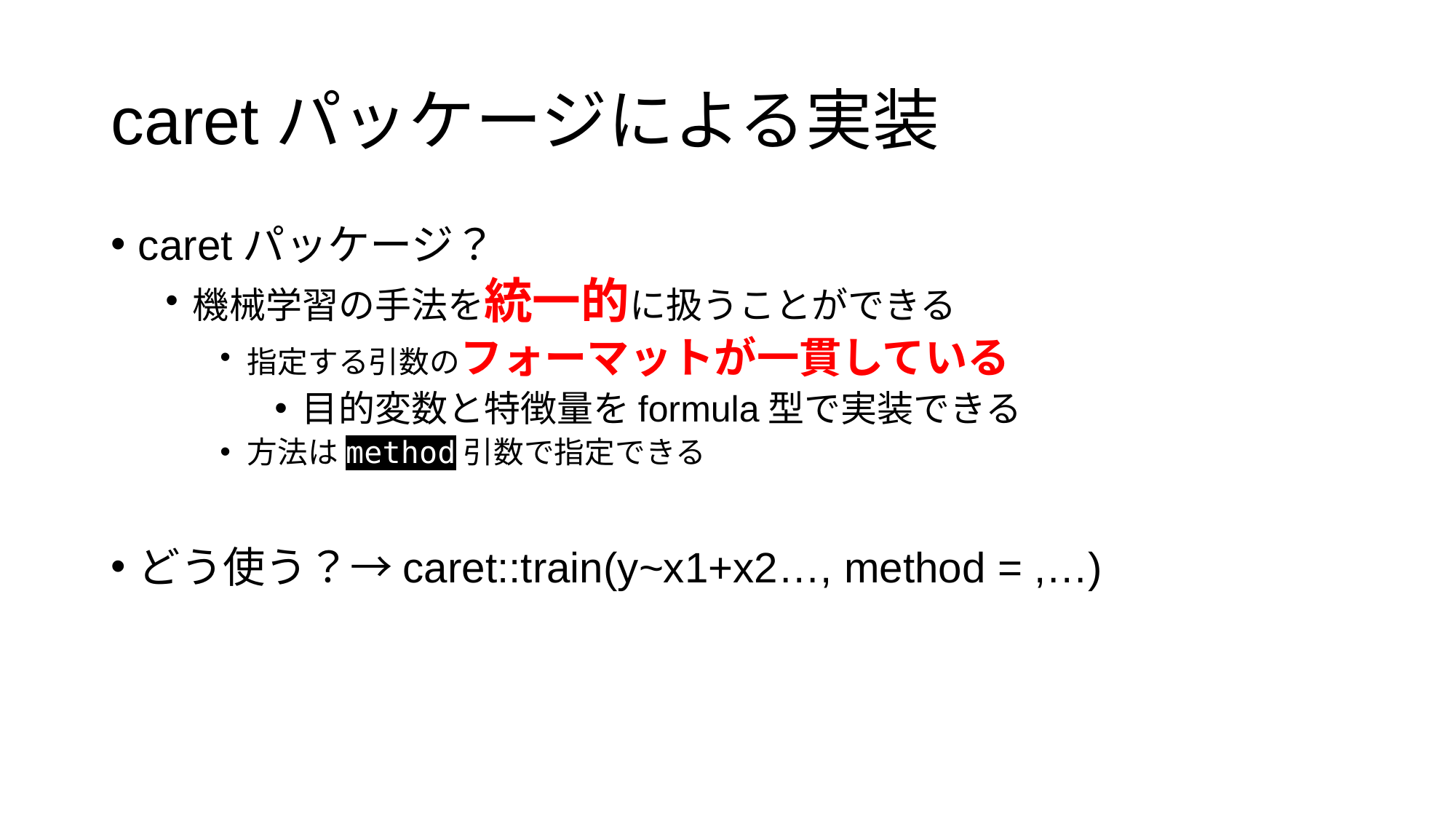

# caretパッケージによる実装
caretパッケージ？
機械学習の手法を統一的に扱うことができる
指定する引数のフォーマットが一貫している
目的変数と特徴量をformula型で実装できる
方法はmethod引数で指定できる

どう使う？→caret::train(y~x1+x2…, method = ,…)